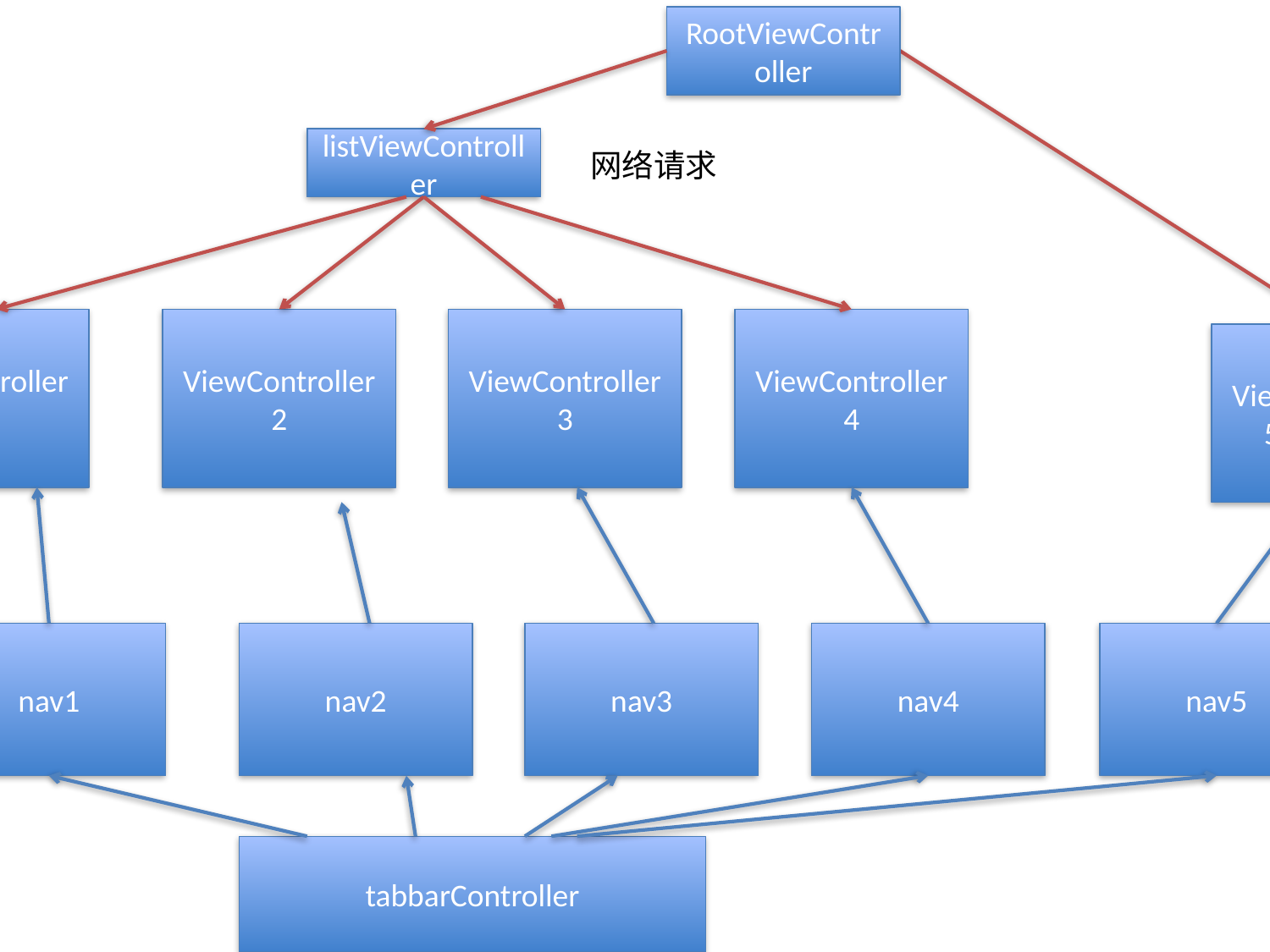

RootViewController
listViewController
网络请求
ViewController1
ViewController2
ViewController3
ViewController4
ViewController5(专题）
nav1
nav2
nav3
nav4
nav5
tabbarController